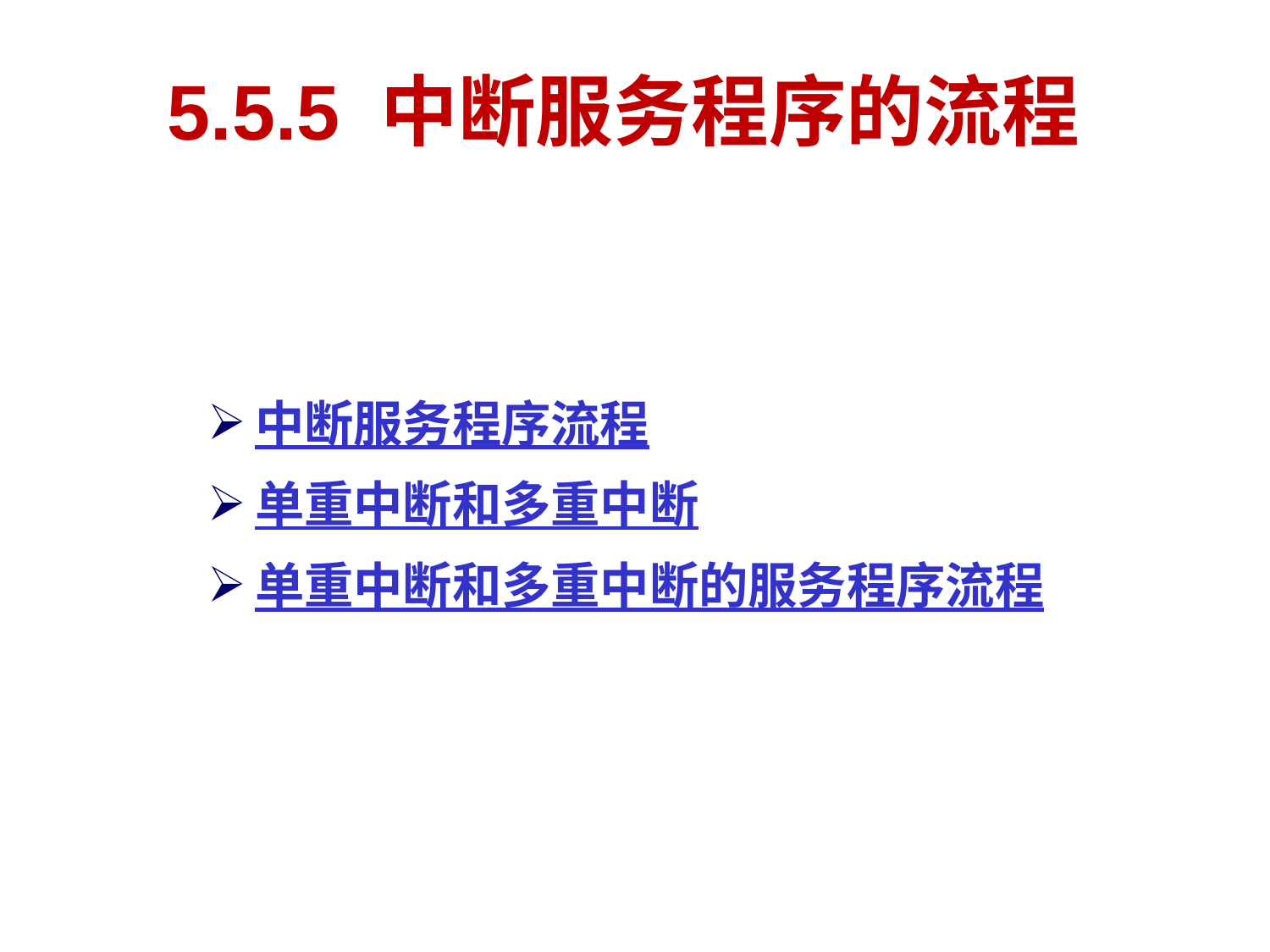

# 5.5.5 中断服务程序的流程
中断服务程序流程
单重中断和多重中断
单重中断和多重中断的服务程序流程